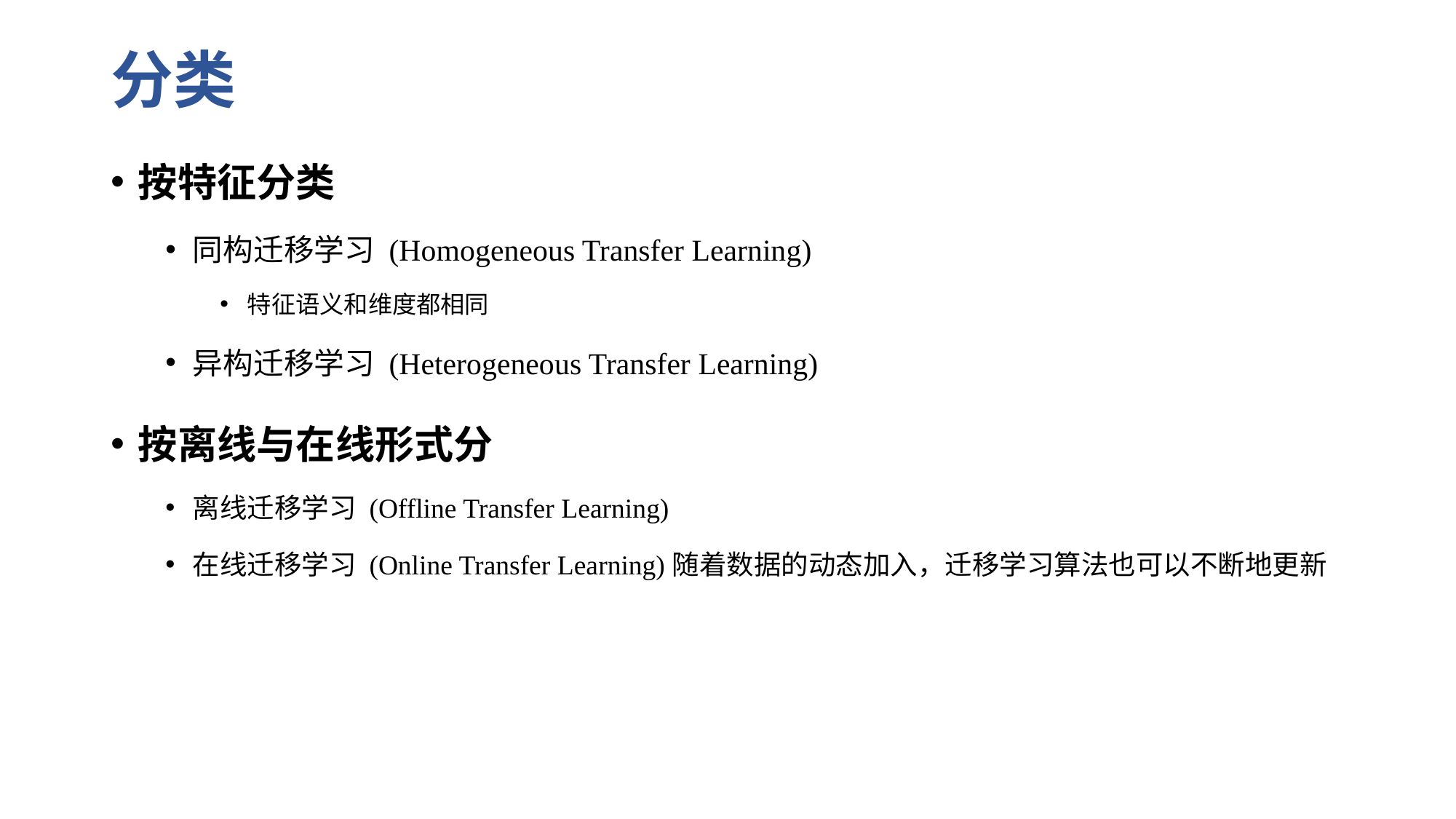

# 分类
按特征分类
同构迁移学习 (Homogeneous Transfer Learning)
特征语义和维度都相同
异构迁移学习 (Heterogeneous Transfer Learning)
按离线与在线形式分
离线迁移学习 (Offline Transfer Learning)
在线迁移学习 (Online Transfer Learning)随着数据的动态加入，迁移学习算法也可以不断地更新